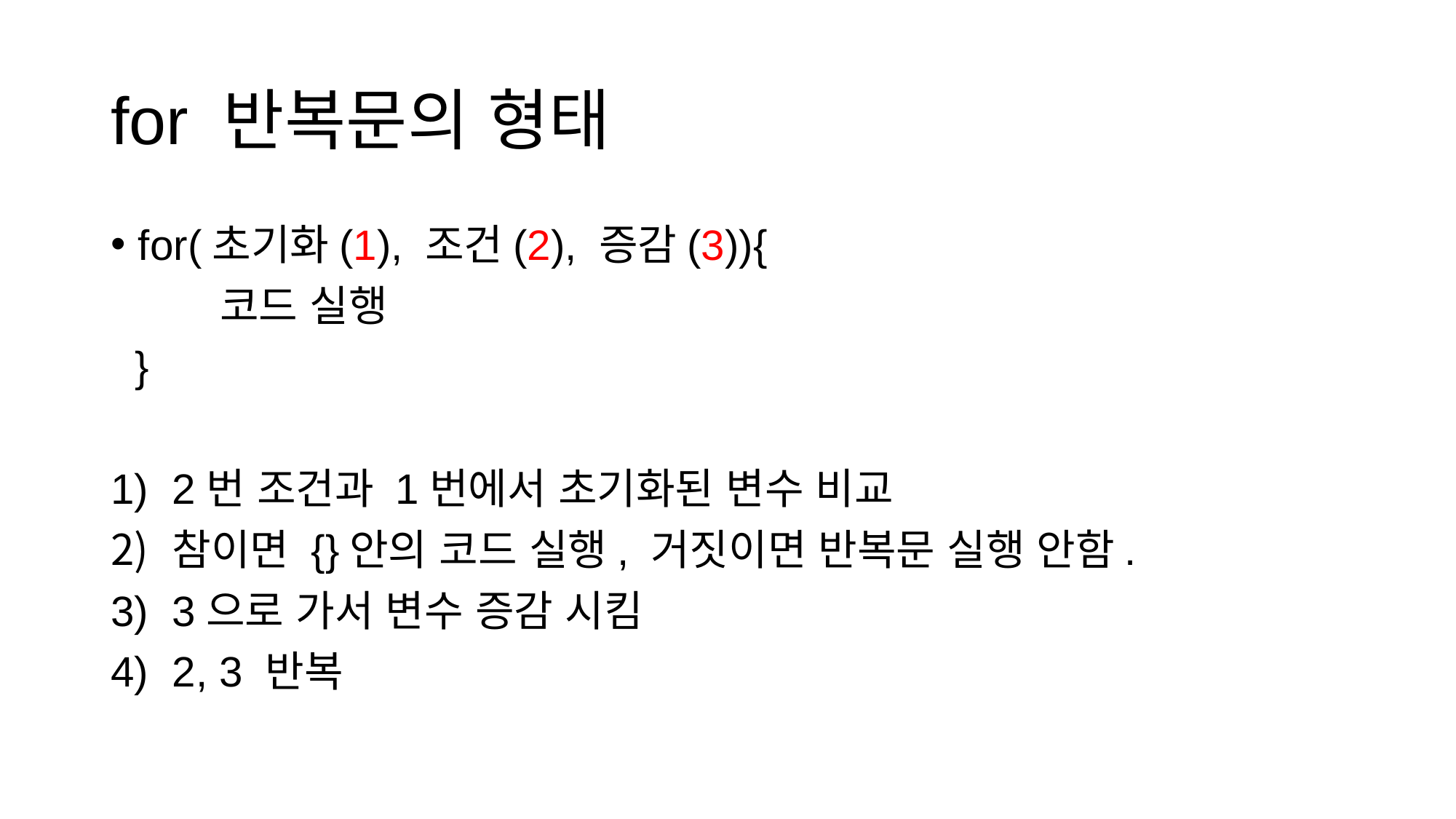

# for 반복문의 형태
for(초기화(1), 조건(2), 증감(3)){
  	코드 실행
  }

2번 조건과 1번에서 초기화된 변수 비교
참이면 {}안의 코드 실행, 거짓이면 반복문 실행 안함.
3으로 가서 변수 증감 시킴
2, 3 반복